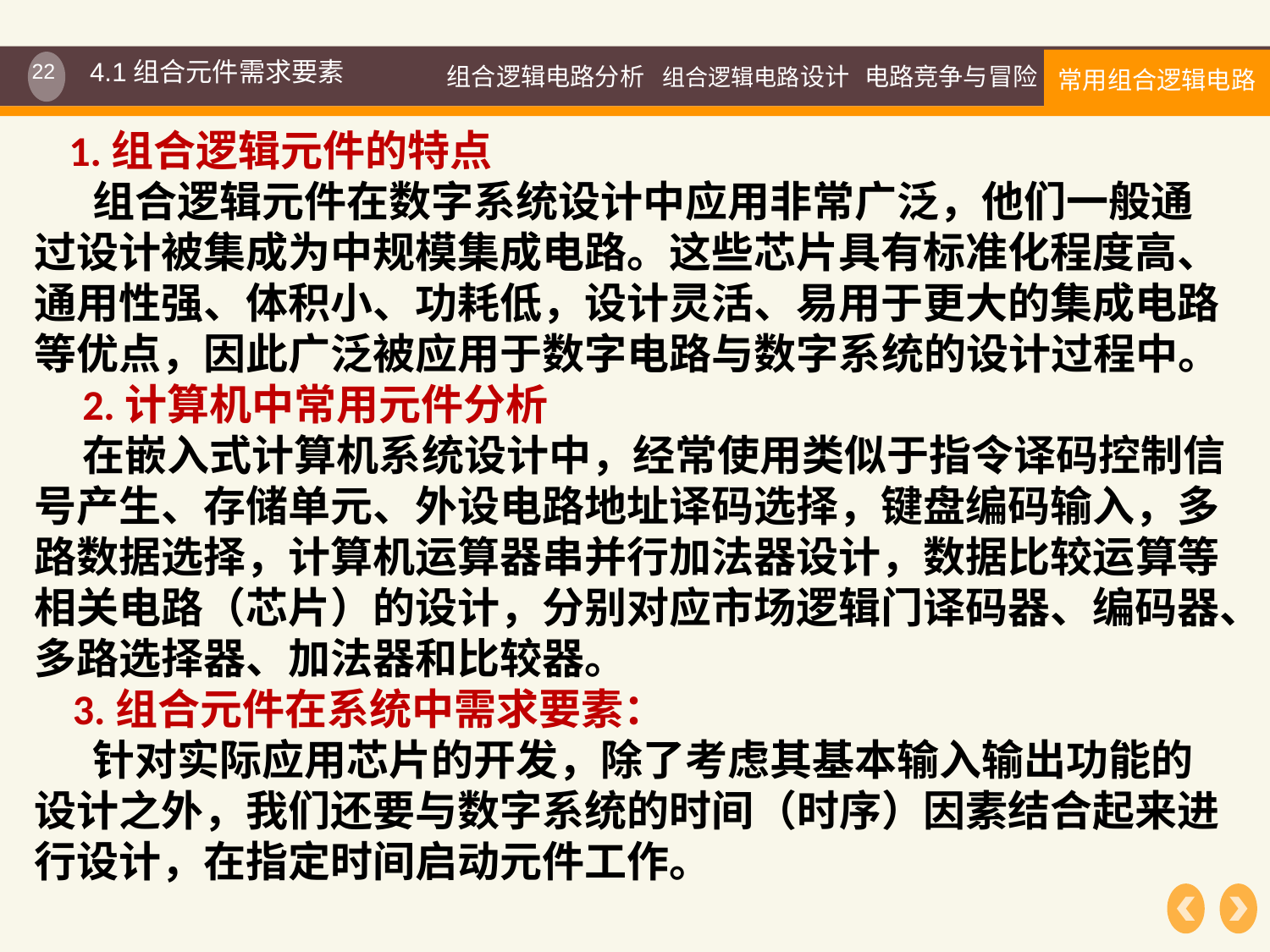

4.1组合元件需求要素
     1.组合逻辑元件的特点
     组合逻辑元件在数字系统设计中应用非常广泛，他们一般通过设计被集成为中规模集成电路。这些芯片具有标准化程度高、通用性强、体积小、功耗低，设计灵活、易用于更大的集成电路等优点，因此广泛被应用于数字电路与数字系统的设计过程中。
     2.计算机中常用元件分析
    在嵌入式计算机系统设计中，经常使用类似于指令译码控制信号产生、存储单元、外设电路地址译码选择，键盘编码输入，多路数据选择，计算机运算器串并行加法器设计，数据比较运算等相关电路（芯片）的设计，分别对应市场逻辑门译码器、编码器、多路选择器、加法器和比较器。
    3.组合元件在系统中需求要素：
     针对实际应用芯片的开发，除了考虑其基本输入输出功能的设计之外，我们还要与数字系统的时间（时序）因素结合起来进行设计，在指定时间启动元件工作。